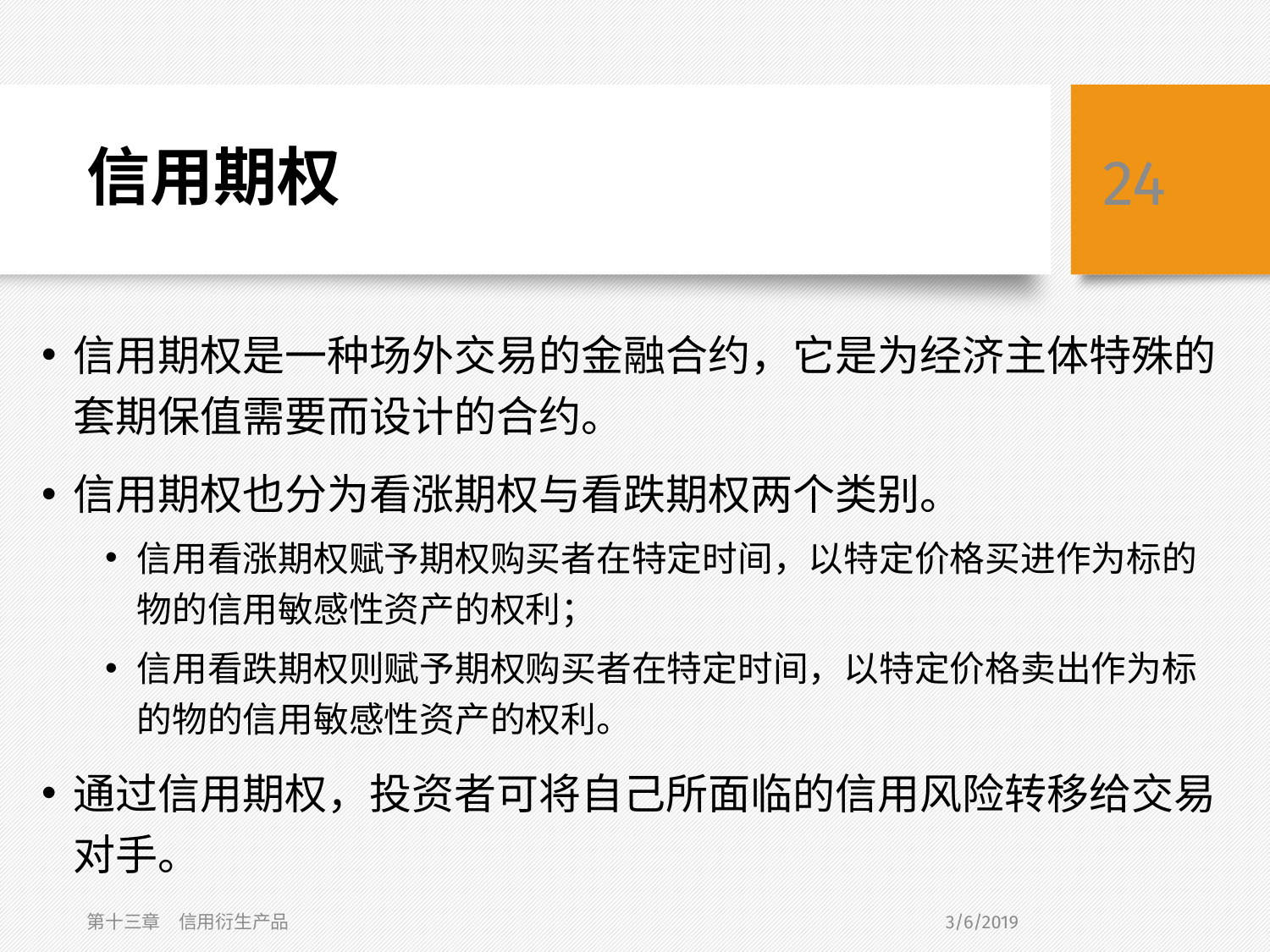

# 信用期权
24
信用期权是一种场外交易的金融合约，它是为经济主体特殊的套期保值需要而设计的合约。
信用期权也分为看涨期权与看跌期权两个类别。
信用看涨期权赋予期权购买者在特定时间，以特定价格买进作为标的物的信用敏感性资产的权利；
信用看跌期权则赋予期权购买者在特定时间，以特定价格卖出作为标的物的信用敏感性资产的权利。
通过信用期权，投资者可将自己所面临的信用风险转移给交易对手。

3/6/2019
第十三章　信用衍生产品